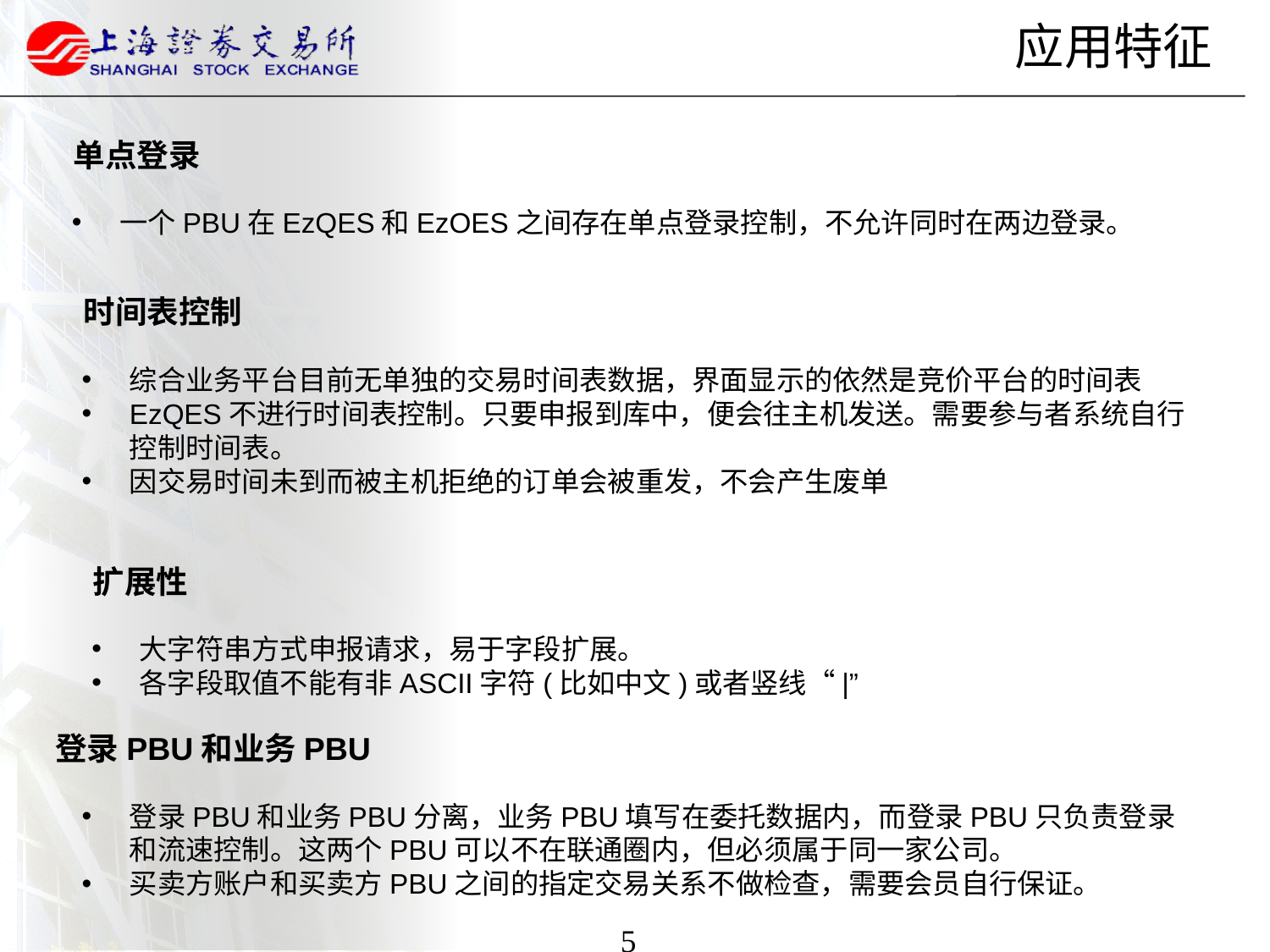

# 应用特征
单点登录
一个PBU在EzQES和EzOES之间存在单点登录控制，不允许同时在两边登录。

时间表控制
综合业务平台目前无单独的交易时间表数据，界面显示的依然是竞价平台的时间表
EzQES不进行时间表控制。只要申报到库中，便会往主机发送。需要参与者系统自行控制时间表。
因交易时间未到而被主机拒绝的订单会被重发，不会产生废单
扩展性
大字符串方式申报请求，易于字段扩展。
各字段取值不能有非ASCII字符(比如中文)或者竖线“|”
登录PBU和业务PBU
登录PBU和业务PBU分离，业务PBU填写在委托数据内，而登录PBU只负责登录和流速控制。这两个PBU可以不在联通圈内，但必须属于同一家公司。
买卖方账户和买卖方PBU之间的指定交易关系不做检查，需要会员自行保证。
5